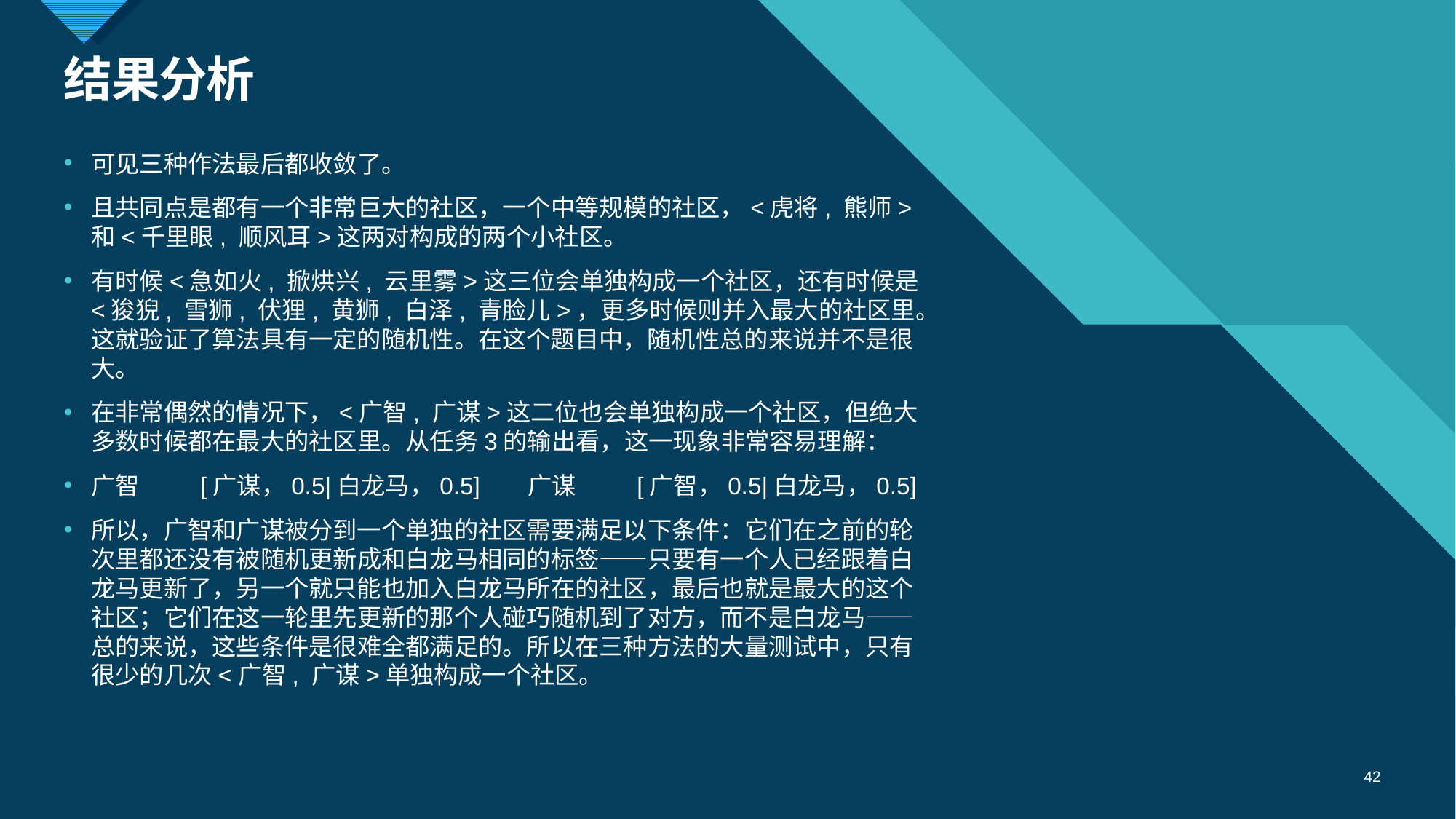

# 结果分析
可见三种作法最后都收敛了。
且共同点是都有一个非常巨大的社区，一个中等规模的社区，<虎将, 熊师>和<千里眼, 顺风耳>这两对构成的两个小社区。
有时候<急如火, 掀烘兴, 云里雾>这三位会单独构成一个社区，还有时候是<狻猊, 雪狮, 伏狸, 黄狮, 白泽, 青脸儿>，更多时候则并入最大的社区里。这就验证了算法具有一定的随机性。在这个题目中，随机性总的来说并不是很大。
在非常偶然的情况下，<广智, 广谋>这二位也会单独构成一个社区，但绝大多数时候都在最大的社区里。从任务3的输出看，这一现象非常容易理解：
广智	[广谋，0.5|白龙马，0.5]	广谋	[广智，0.5|白龙马，0.5]
所以，广智和广谋被分到一个单独的社区需要满足以下条件：它们在之前的轮次里都还没有被随机更新成和白龙马相同的标签——只要有一个人已经跟着白龙马更新了，另一个就只能也加入白龙马所在的社区，最后也就是最大的这个社区；它们在这一轮里先更新的那个人碰巧随机到了对方，而不是白龙马——总的来说，这些条件是很难全都满足的。所以在三种方法的大量测试中，只有很少的几次<广智, 广谋>单独构成一个社区。
42